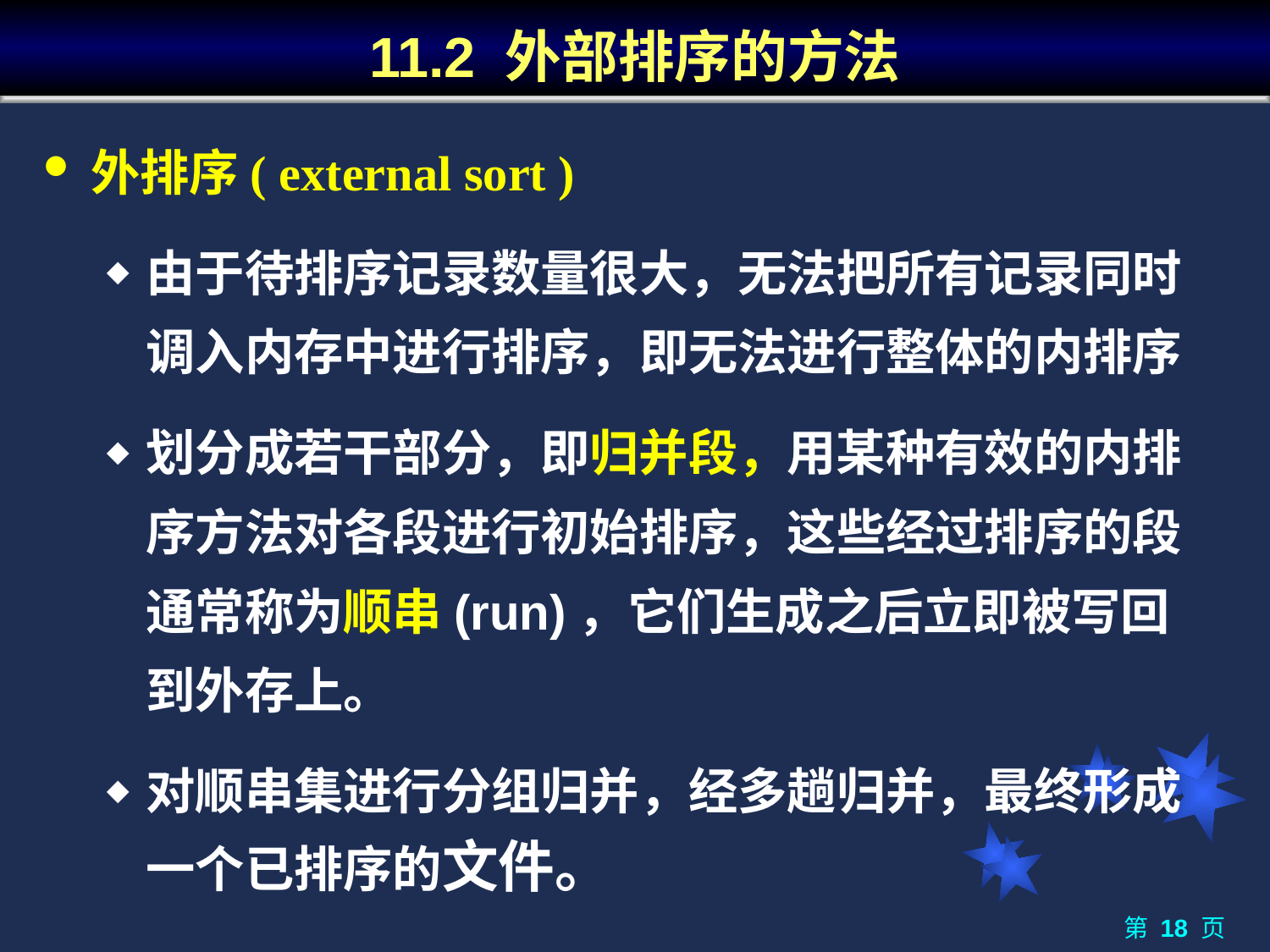

# 11.2 外部排序的方法
外排序( external sort )
由于待排序记录数量很大，无法把所有记录同时调入内存中进行排序，即无法进行整体的内排序
划分成若干部分，即归并段，用某种有效的内排序方法对各段进行初始排序，这些经过排序的段通常称为顺串(run)，它们生成之后立即被写回到外存上。
对顺串集进行分组归并，经多趟归并，最终形成一个已排序的文件。

第 18 页